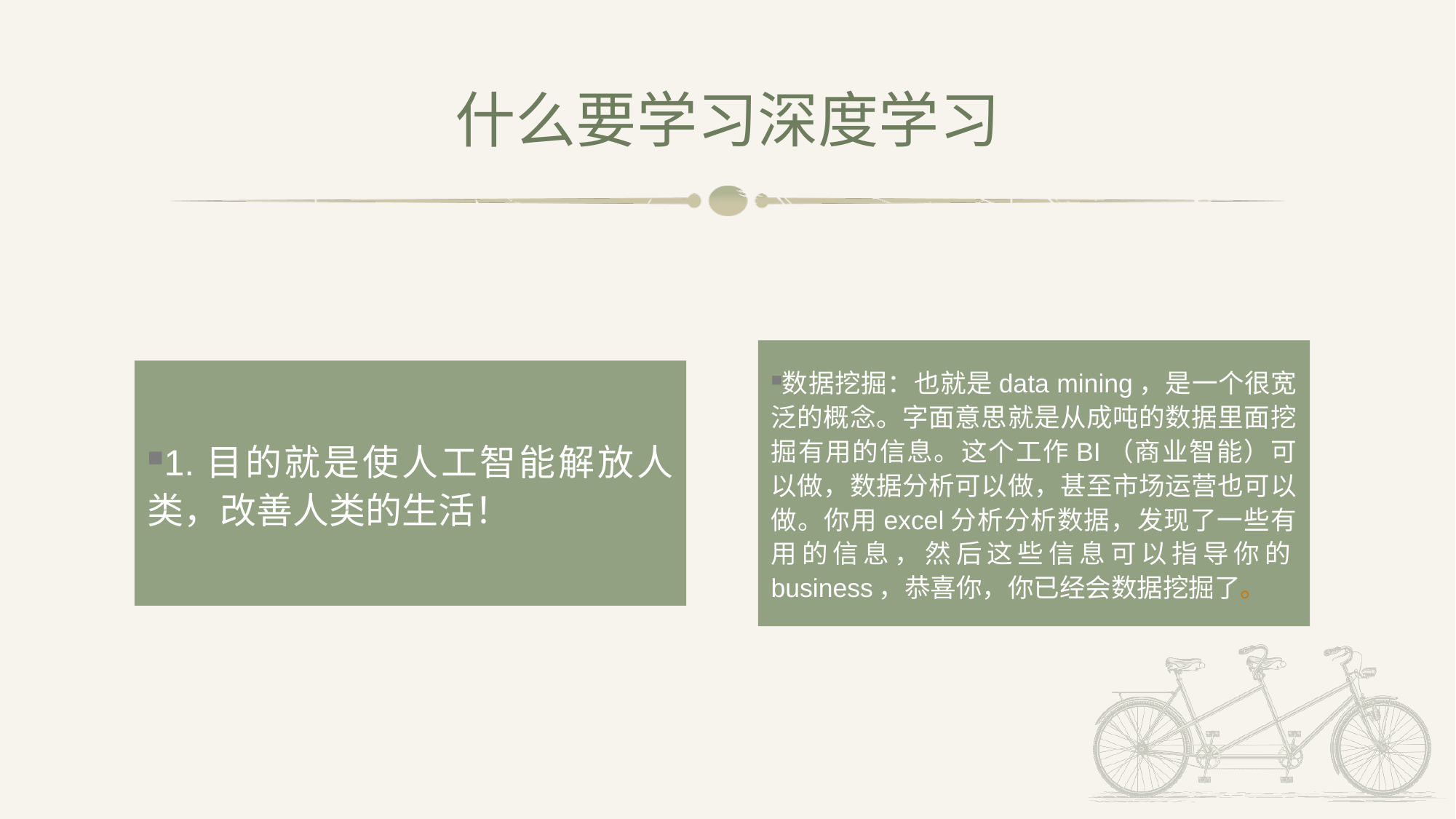

# 什么要学习深度学习
数据挖掘：也就是data mining，是一个很宽泛的概念。字面意思就是从成吨的数据里面挖掘有用的信息。这个工作BI（商业智能）可以做，数据分析可以做，甚至市场运营也可以做。你用excel分析分析数据，发现了一些有用的信息，然后这些信息可以指导你的business，恭喜你，你已经会数据挖掘了。
1.目的就是使人工智能解放人类，改善人类的生活！